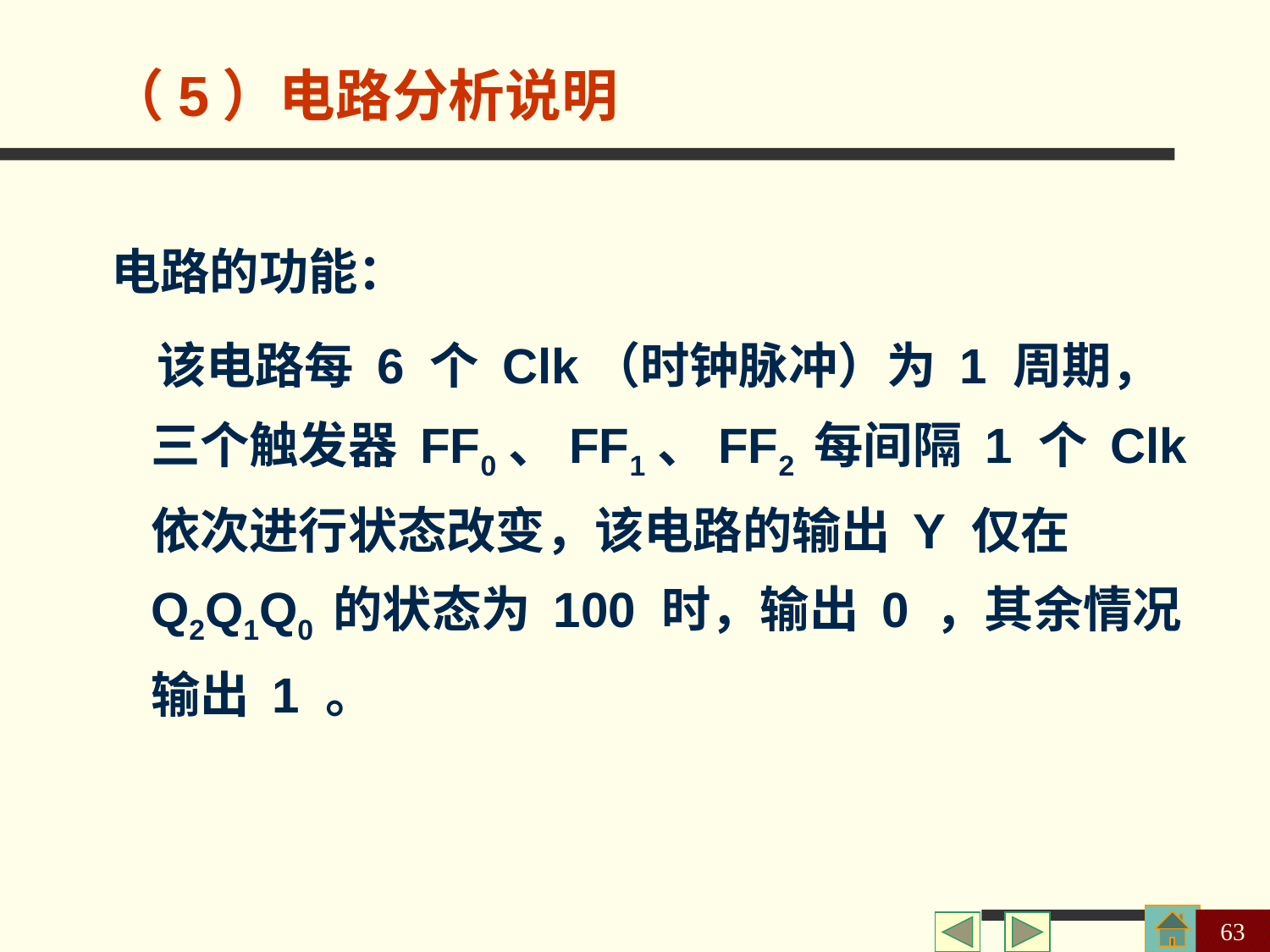

（5）电路分析说明
电路的功能：
   该电路每 6 个 Clk（时钟脉冲）为 1 周期，三个触发器 FF0、FF1、FF2 每间隔 1 个 Clk 依次进行状态改变，该电路的输出 Y 仅在 Q2Q1Q0 的状态为 100 时，输出 0 ，其余情况输出 1 。
63